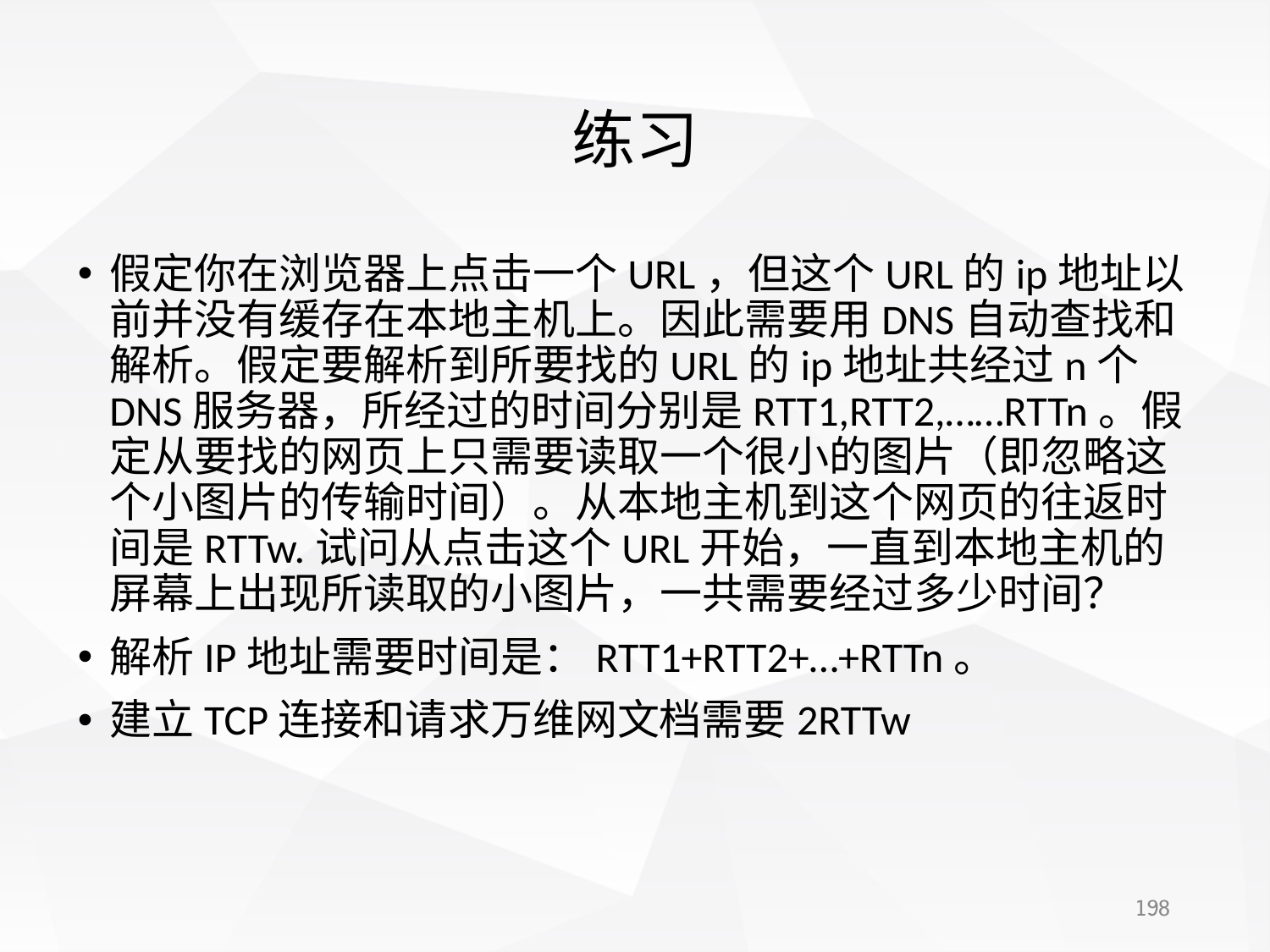

# 练习
假定你在浏览器上点击一个URL，但这个URL的ip地址以前并没有缓存在本地主机上。因此需要用DNS自动查找和解析。假定要解析到所要找的URL的ip地址共经过n个DNS服务器，所经过的时间分别是RTT1,RTT2,……RTTn。假定从要找的网页上只需要读取一个很小的图片（即忽略这个小图片的传输时间）。从本地主机到这个网页的往返时间是RTTw.试问从点击这个URL开始，一直到本地主机的屏幕上出现所读取的小图片，一共需要经过多少时间？
解析IP地址需要时间是：RTT1+RTT2+…+RTTn。
建立TCP连接和请求万维网文档需要2RTTw
198